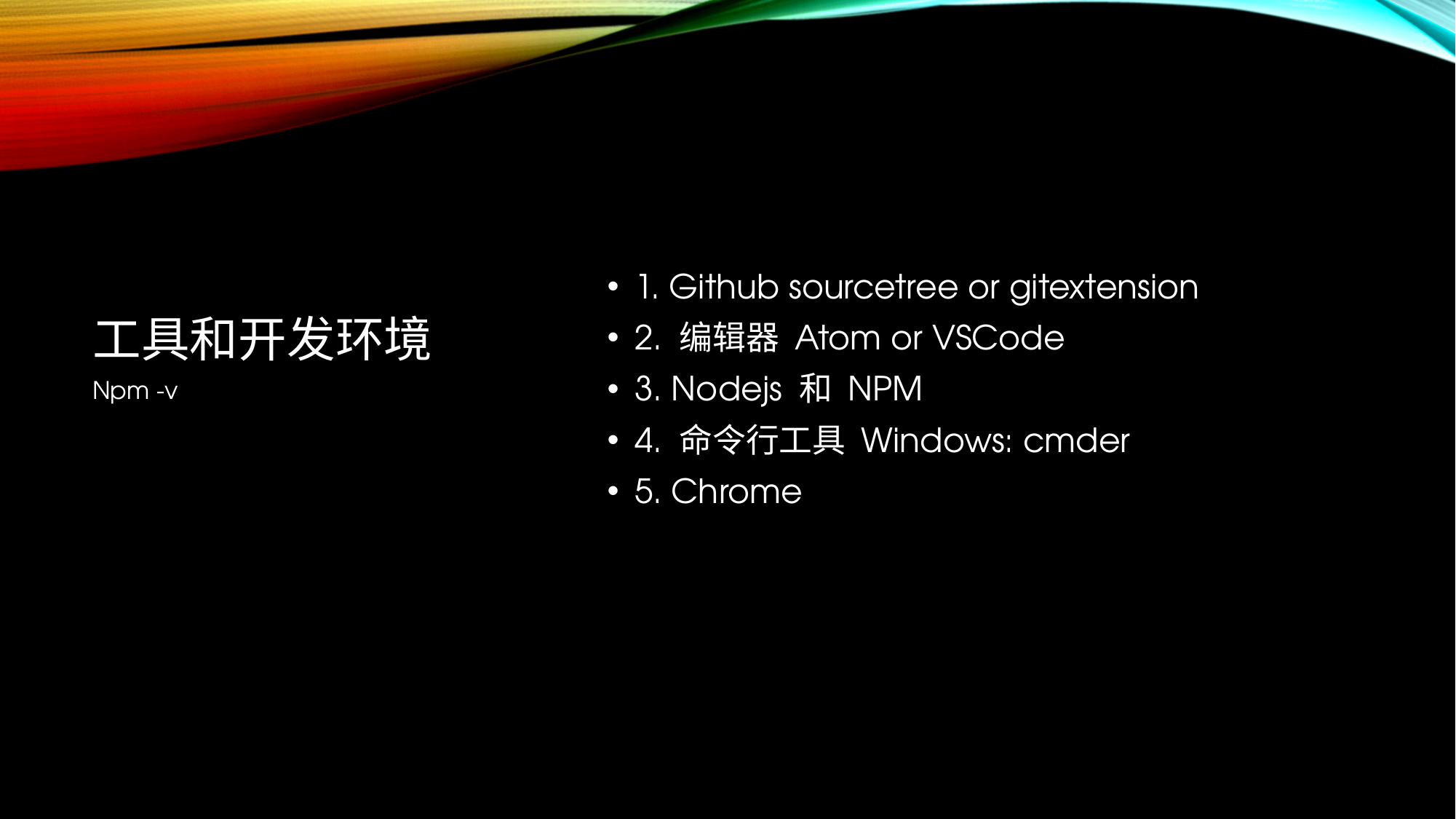

1. Github sourcetree or gitextension
2. 编辑器 Atom or VSCode
3. Nodejs 和 NPM
4. 命令行工具 Windows: cmder
5. Chrome

# 工具和开发环境
Npm -v